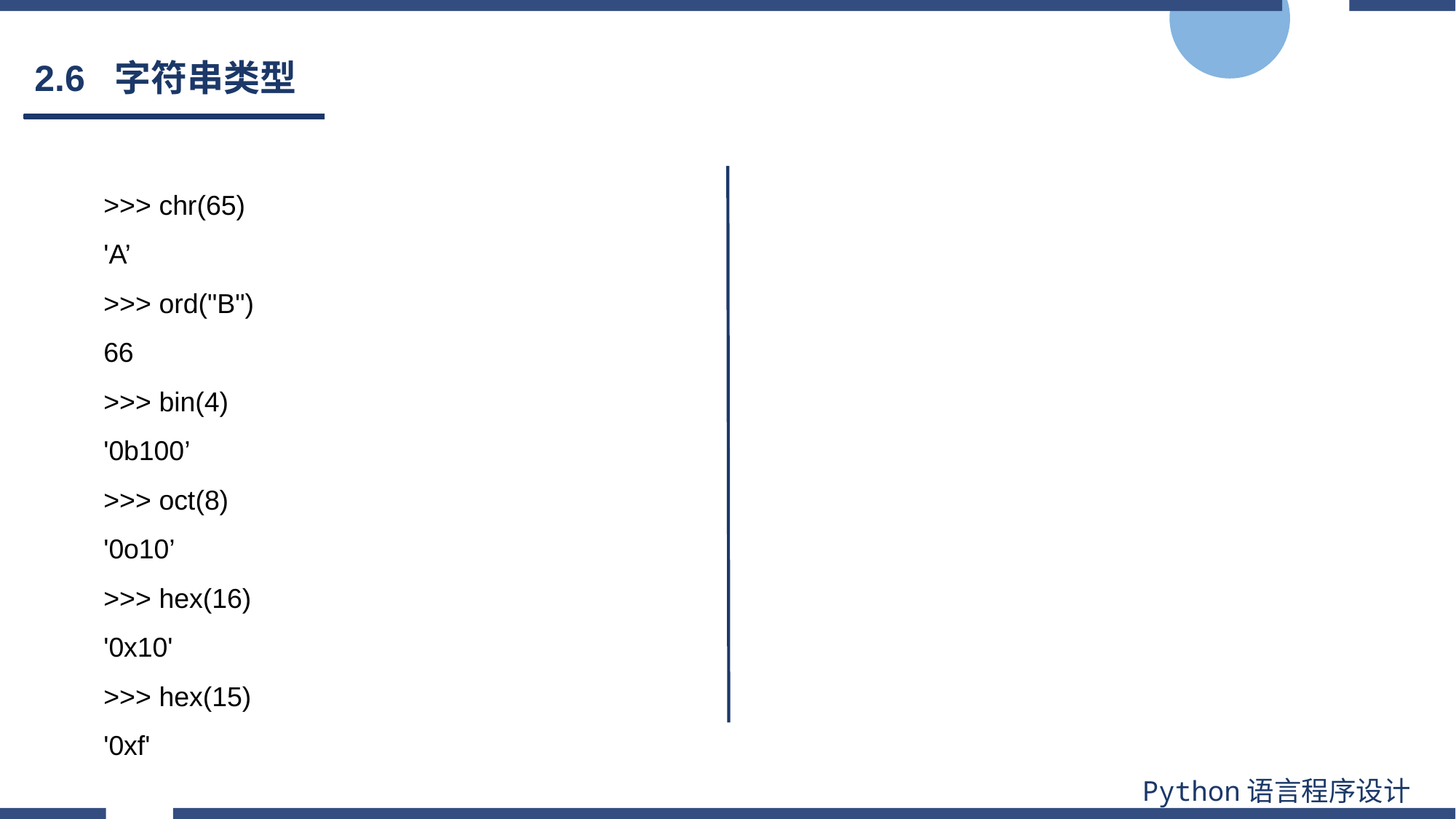

# 2.6  字符串类型
>>> chr(65)
'A’
>>> ord("B")
66
>>> bin(4)
'0b100’
>>> oct(8)
'0o10’
>>> hex(16)
'0x10'
>>> hex(15)
'0xf'